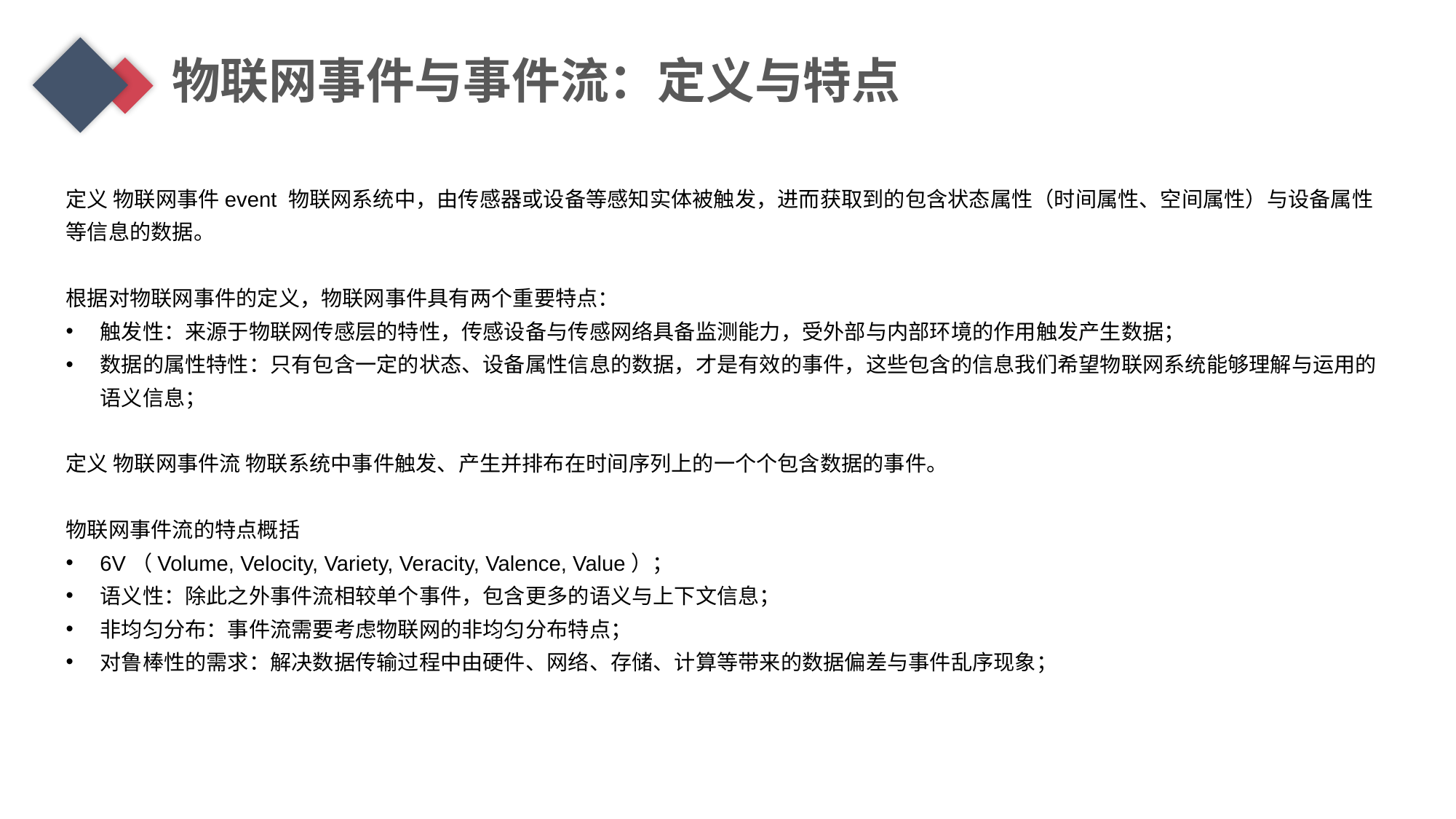

物联网事件与事件流：定义与特点

定义 物联网事件event 物联网系统中，由传感器或设备等感知实体被触发，进而获取到的包含状态属性（时间属性、空间属性）与设备属性等信息的数据。

根据对物联网事件的定义，物联网事件具有两个重要特点：
触发性：来源于物联网传感层的特性，传感设备与传感网络具备监测能力，受外部与内部环境的作用触发产生数据；
数据的属性特性：只有包含一定的状态、设备属性信息的数据，才是有效的事件，这些包含的信息我们希望物联网系统能够理解与运用的语义信息；

定义 物联网事件流 物联系统中事件触发、产生并排布在时间序列上的一个个包含数据的事件。

物联网事件流的特点概括
6V（Volume, Velocity, Variety, Veracity, Valence, Value）；
语义性：除此之外事件流相较单个事件，包含更多的语义与上下文信息；
非均匀分布：事件流需要考虑物联网的非均匀分布特点；
对鲁棒性的需求：解决数据传输过程中由硬件、网络、存储、计算等带来的数据偏差与事件乱序现象；